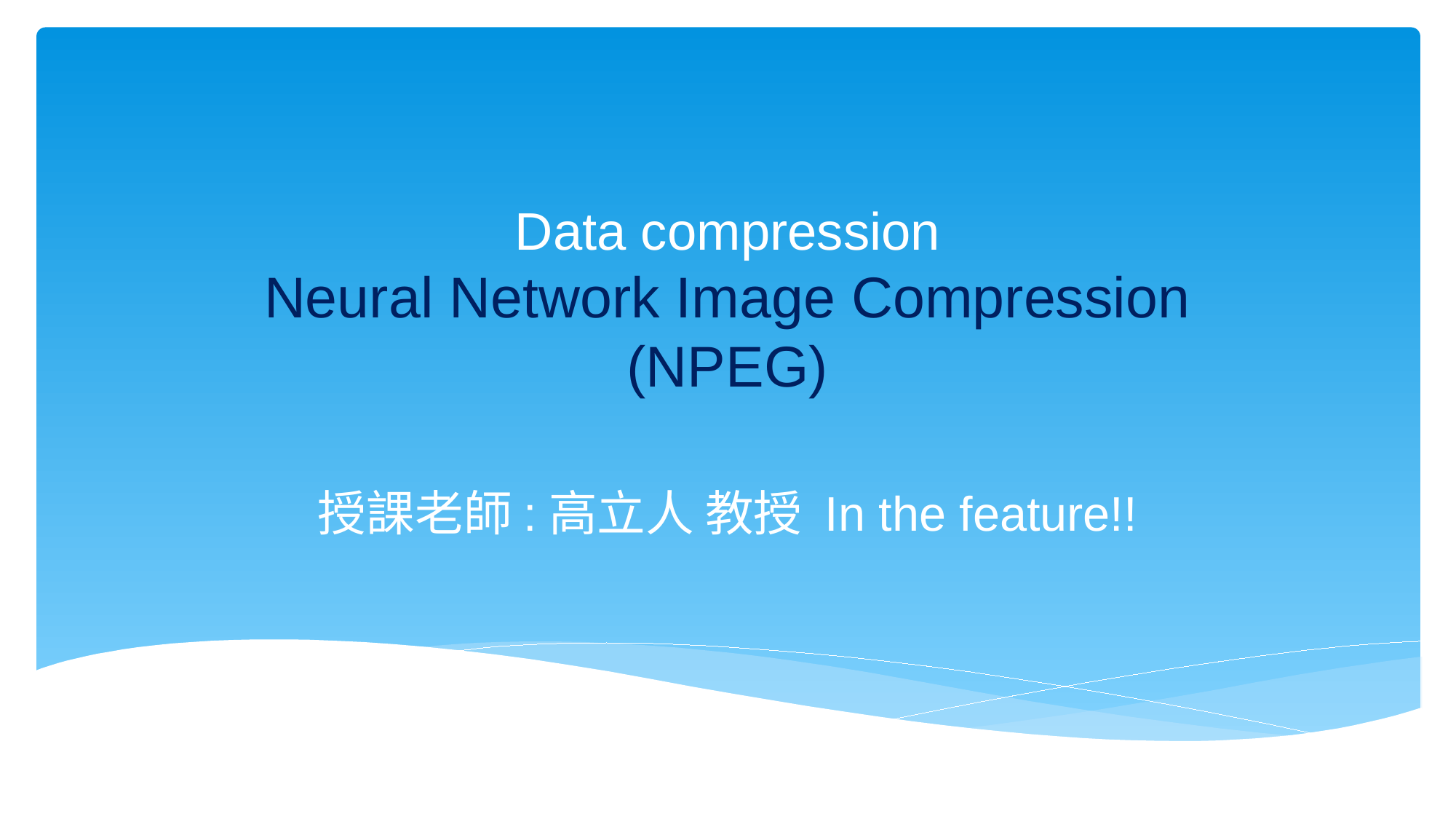

# Data compression Neural Network Image Compression (NPEG)
授課老師:高立人 教授 In the feature!!